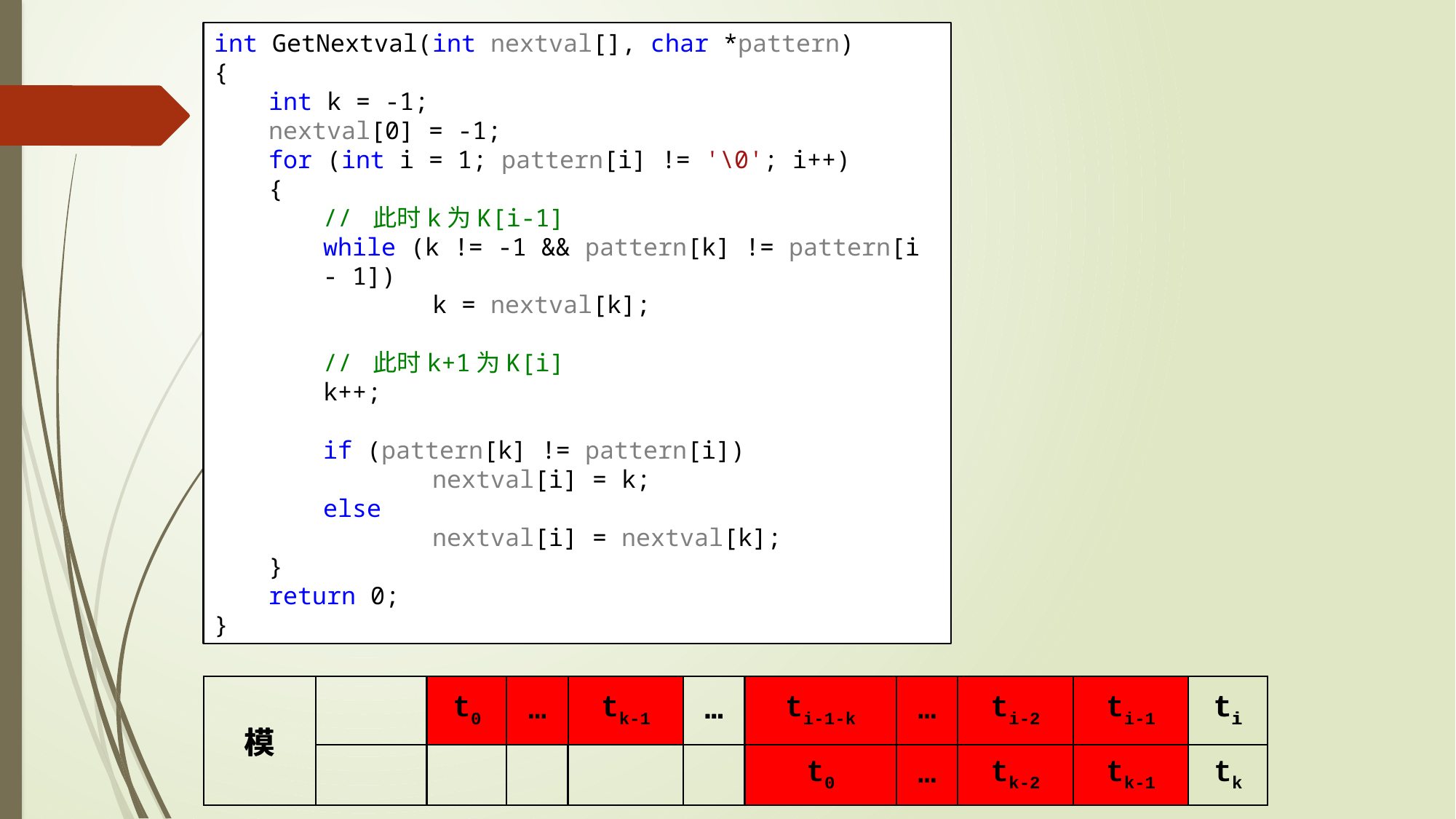

int GetNextval(int nextval[], char *pattern)
{
int k = -1;
nextval[0] = -1;
for (int i = 1; pattern[i] != '\0'; i++)
{
// 此时k为K[i-1]
while (k != -1 && pattern[k] != pattern[i - 1])
	k = nextval[k];

// 此时k+1为K[i]
k++;

if (pattern[k] != pattern[i])
	nextval[i] = k;
else
	nextval[i] = nextval[k];
}
return 0;
}
| 模 |  | t0 | … | tk-1 | … | ti-1-k | … | ti-2 | ti-1 | ti |
| --- | --- | --- | --- | --- | --- | --- | --- | --- | --- | --- |
|  |  |  |  |  |  | t0 | … | tk-1 | tk |  |
| 模 |  | t0 | … | tk-1 | … | ti-1-k | … | ti-2 | ti-1 | ti |
| --- | --- | --- | --- | --- | --- | --- | --- | --- | --- | --- |
|  |  |  |  |  |  | t0 | … | tk-2 | tk-1 | tk |